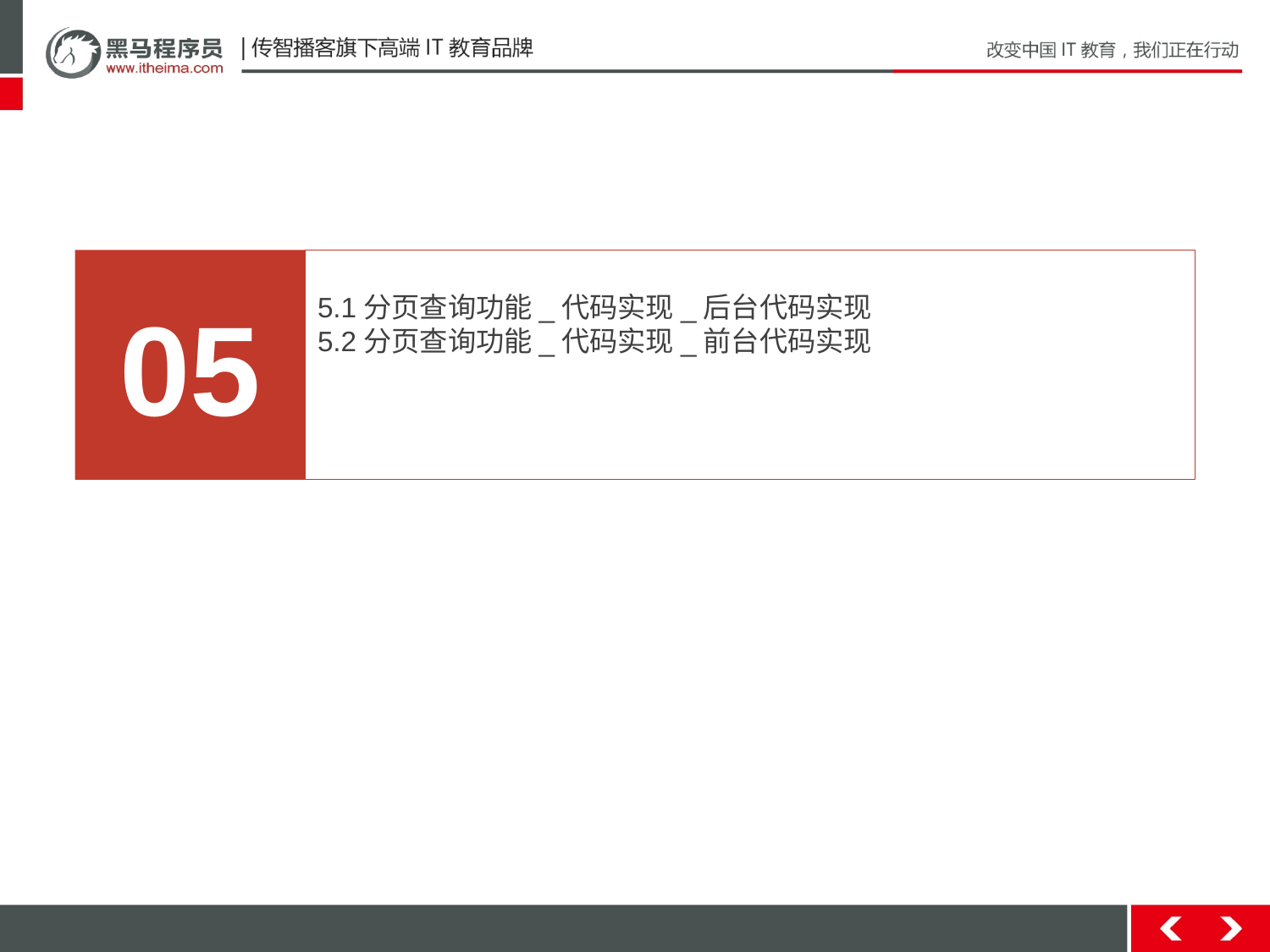

05

5.1分页查询功能_代码实现_后台代码实现
5.2分页查询功能_代码实现_前台代码实现